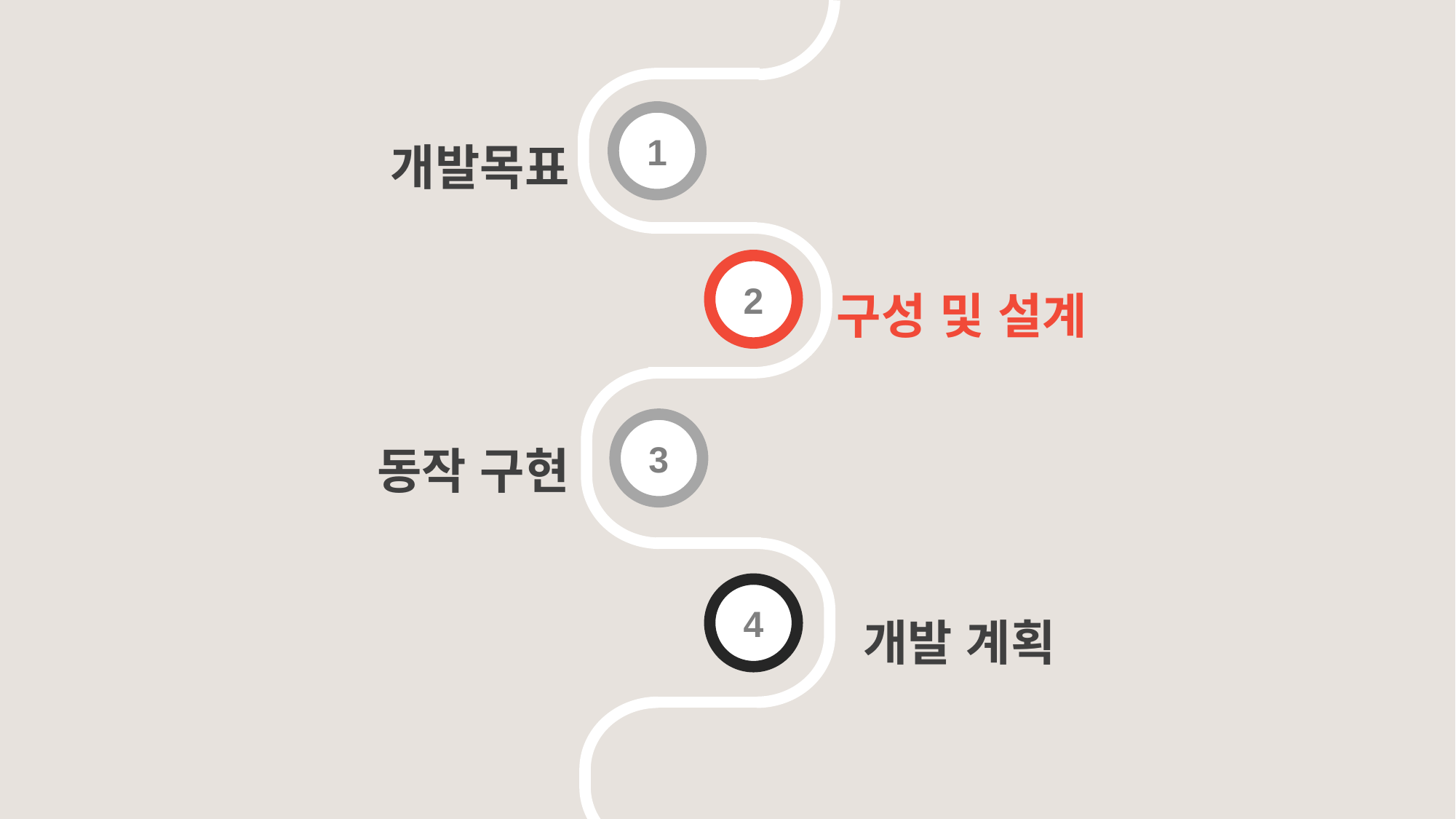

1

2

3

4

개발목표
구성 및 설계
동작 구현
개발 계획